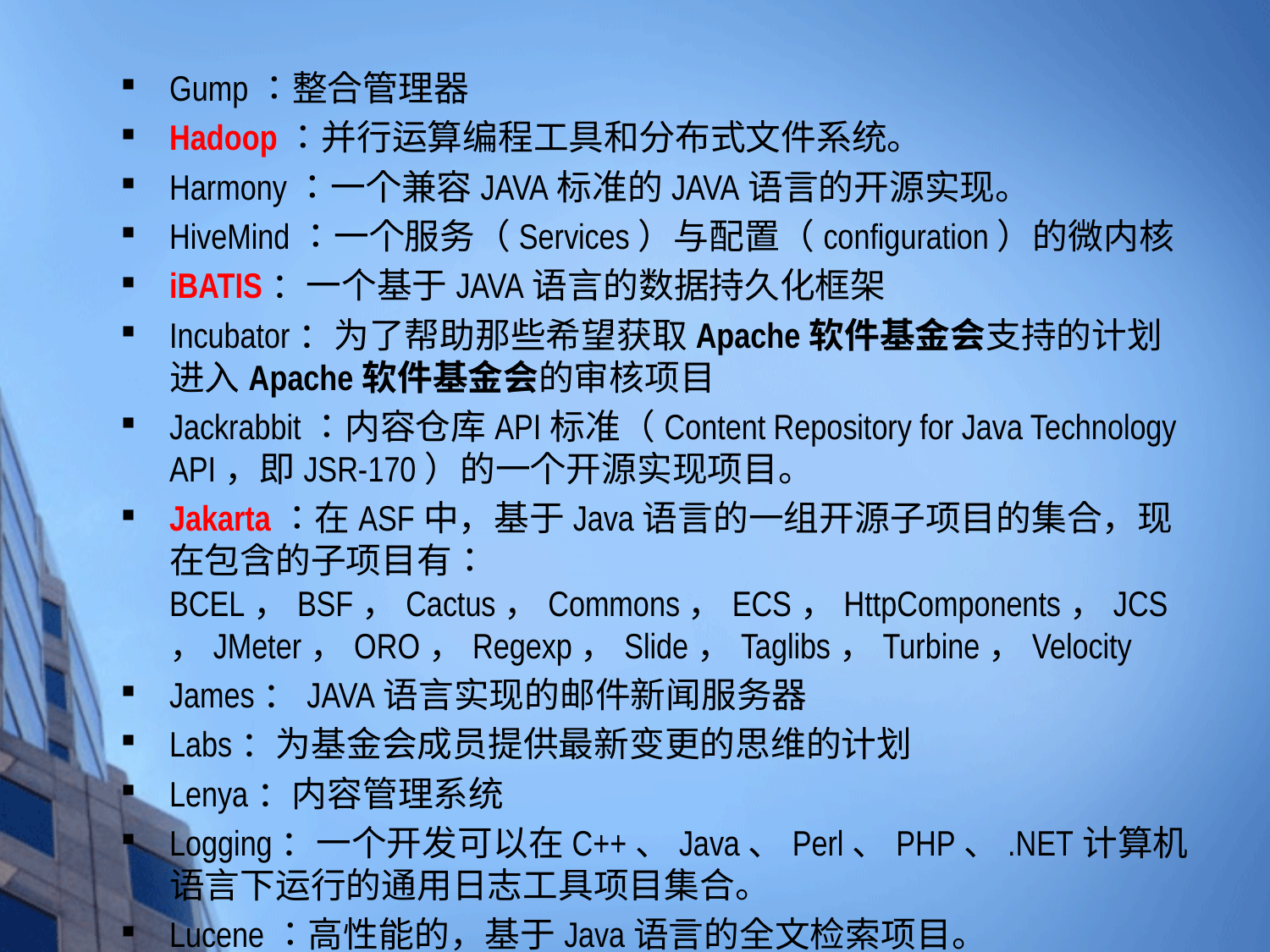

Gump：整合管理器
Hadoop：并行运算编程工具和分布式文件系统。
Harmony：一个兼容JAVA标准的JAVA语言的开源实现。
HiveMind：一个服务（Services）与配置（configuration）的微内核
iBATIS：一个基于JAVA语言的数据持久化框架
Incubator：为了帮助那些希望获取Apache软件基金会支持的计划进入Apache软件基金会的审核项目
Jackrabbit：内容仓库API标准（Content Repository for Java Technology API，即JSR-170）的一个开源实现项目。
Jakarta：在ASF中，基于Java语言的一组开源子项目的集合，现在包含的子项目有：BCEL，BSF，Cactus，Commons，ECS，HttpComponents，JCS，JMeter，ORO，Regexp，Slide，Taglibs，Turbine，Velocity
James：JAVA语言实现的邮件新闻服务器
Labs：为基金会成员提供最新变更的思维的计划
Lenya：内容管理系统
Logging：一个开发可以在C++、Java、Perl、PHP、.NET计算机语言下运行的通用日志工具项目集合。
Lucene：高性能的，基于Java语言的全文检索项目。